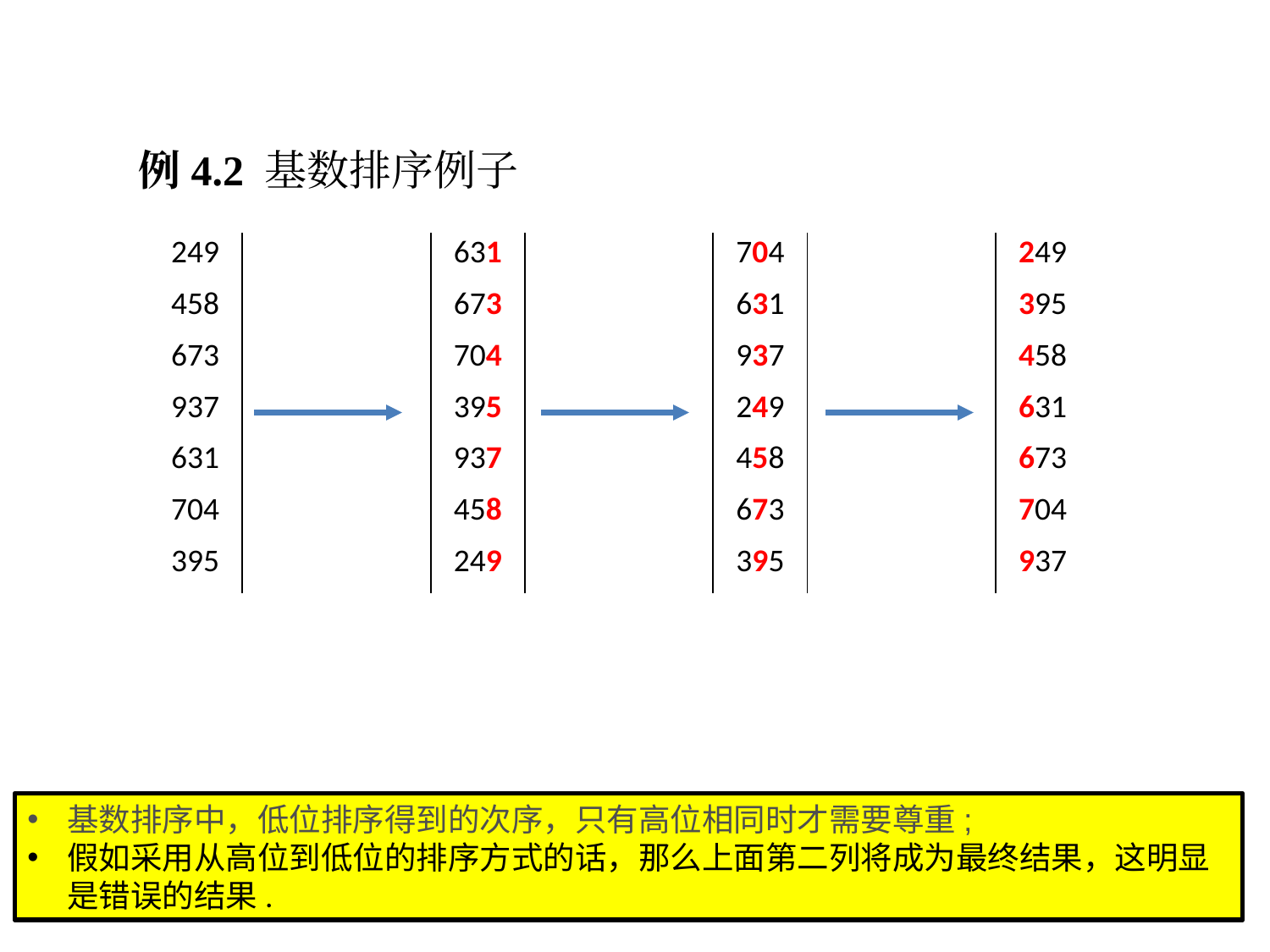

例4.2 基数排序例子
| 249 |  | 631 |  | 704 |  | 249 |
| --- | --- | --- | --- | --- | --- | --- |
| 458 |  | 673 |  | 631 |  | 395 |
| 673 |  | 704 |  | 937 |  | 458 |
| 937 |  | 395 |  | 249 |  | 631 |
| 631 |  | 937 |  | 458 |  | 673 |
| 704 |  | 458 |  | 673 |  | 704 |
| 395 |  | 249 |  | 395 |  | 937 |
基数排序中，低位排序得到的次序，只有高位相同时才需要尊重;
假如采用从高位到低位的排序方式的话，那么上面第二列将成为最终结果，这明显是错误的结果.
4-21